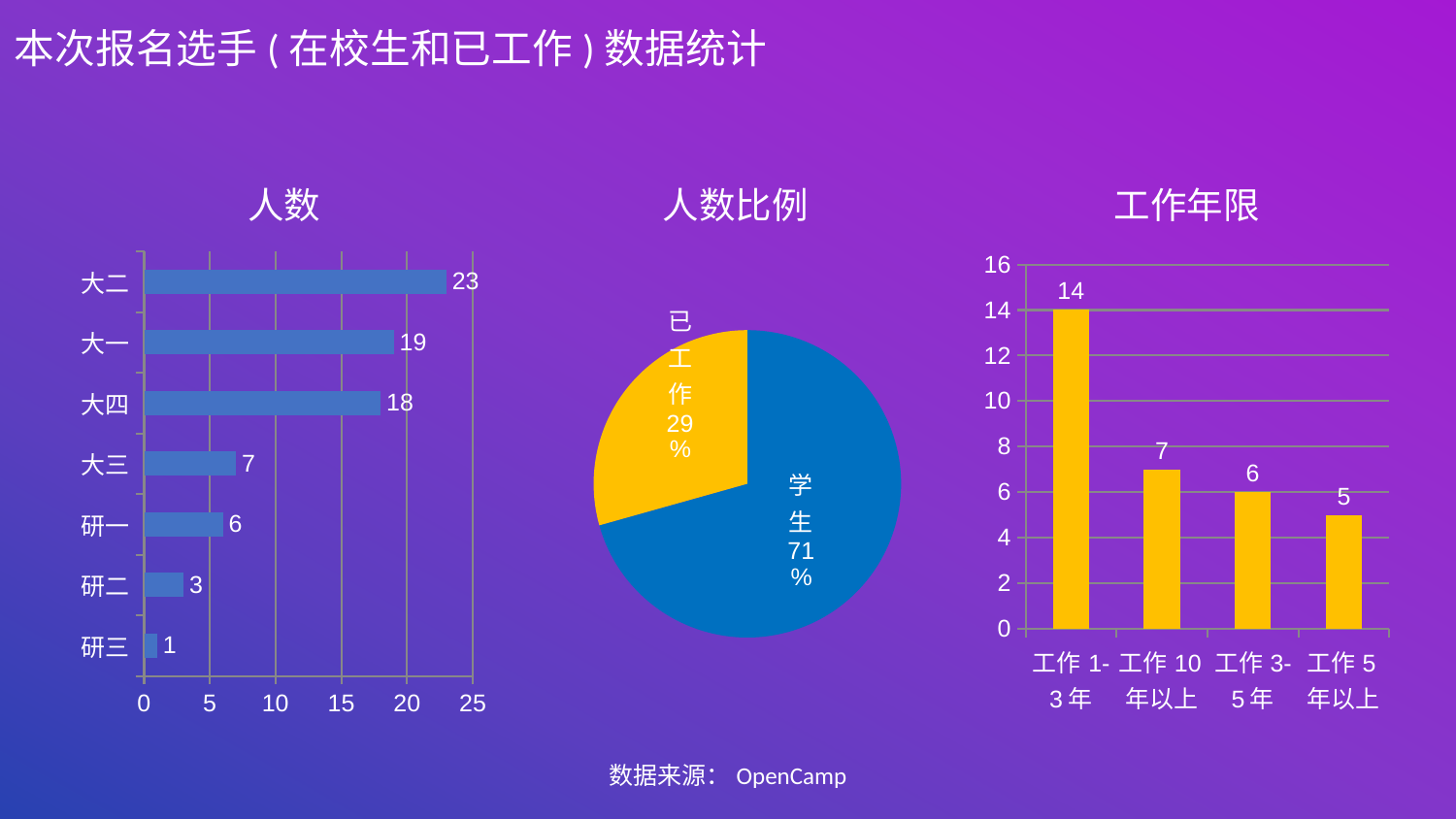

本次报名选手(在校生和已工作)数据统计

### Chart: 人数

| Category | 人数 |
|---|---|
| 研三 | 1.0 |
| 研二 | 3.0 |
| 研一 | 6.0 |
| 大三 | 7.0 |
| 大四 | 18.0 |
| 大一 | 19.0 |
| 大二 | 23.0 |

### Chart: 人数比例

| Category | 人数比例 |
|---|---|
| 学生 | 77.0 |
| 已工作 | 32.0 |

### Chart: 工作年限

| Category | 工作年限 |
|---|---|
| 工作1-3年 | 14.0 |
| 工作10年以上 | 7.0 |
| 工作3-5年 | 6.0 |
| 工作5年以上 | 5.0 |
数据来源：OpenCamp